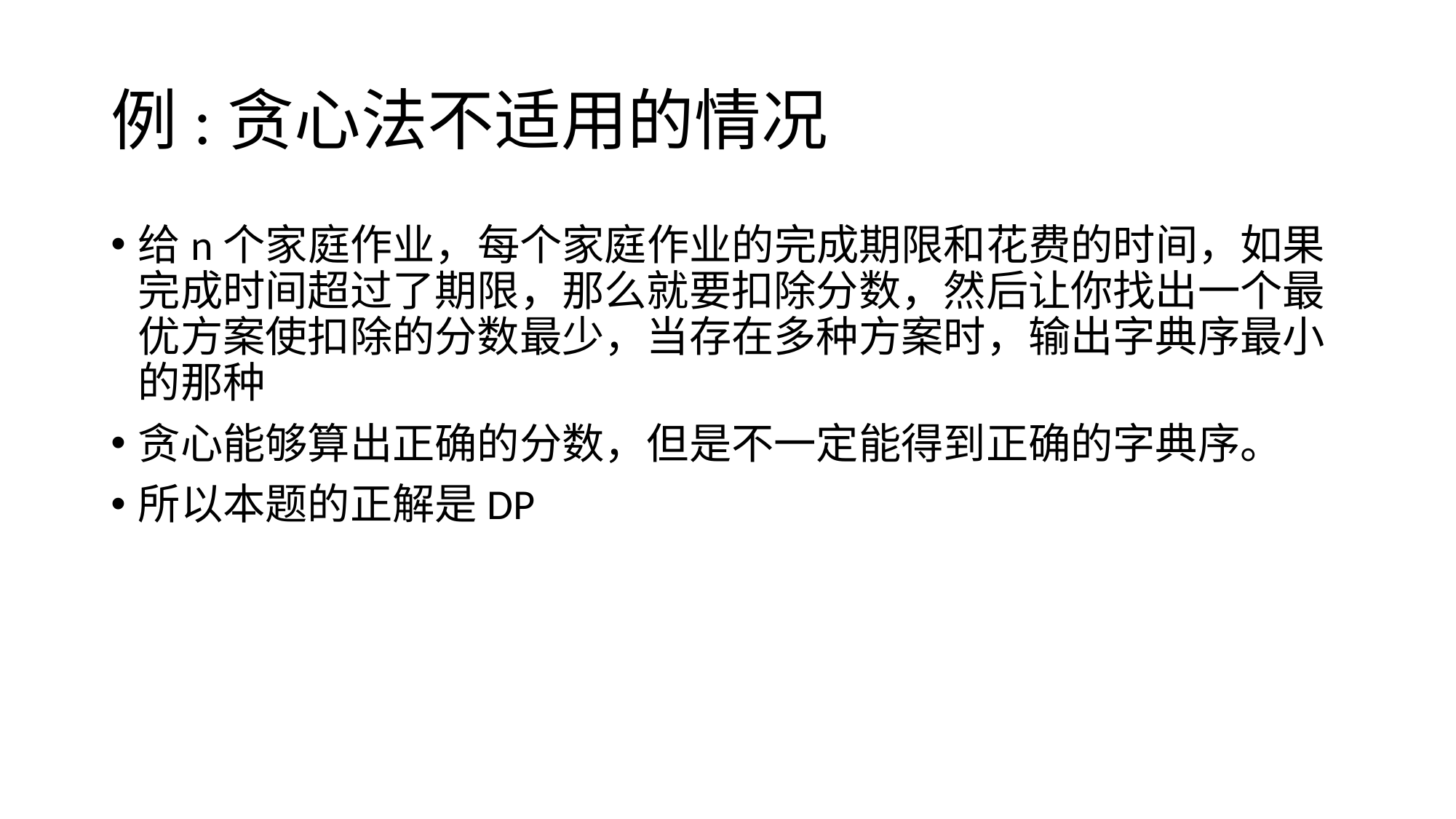

# 例:贪心法不适用的情况
给n个家庭作业，每个家庭作业的完成期限和花费的时间，如果完成时间超过了期限，那么就要扣除分数，然后让你找出一个最优方案使扣除的分数最少，当存在多种方案时，输出字典序最小的那种
贪心能够算出正确的分数，但是不一定能得到正确的字典序。
所以本题的正解是DP